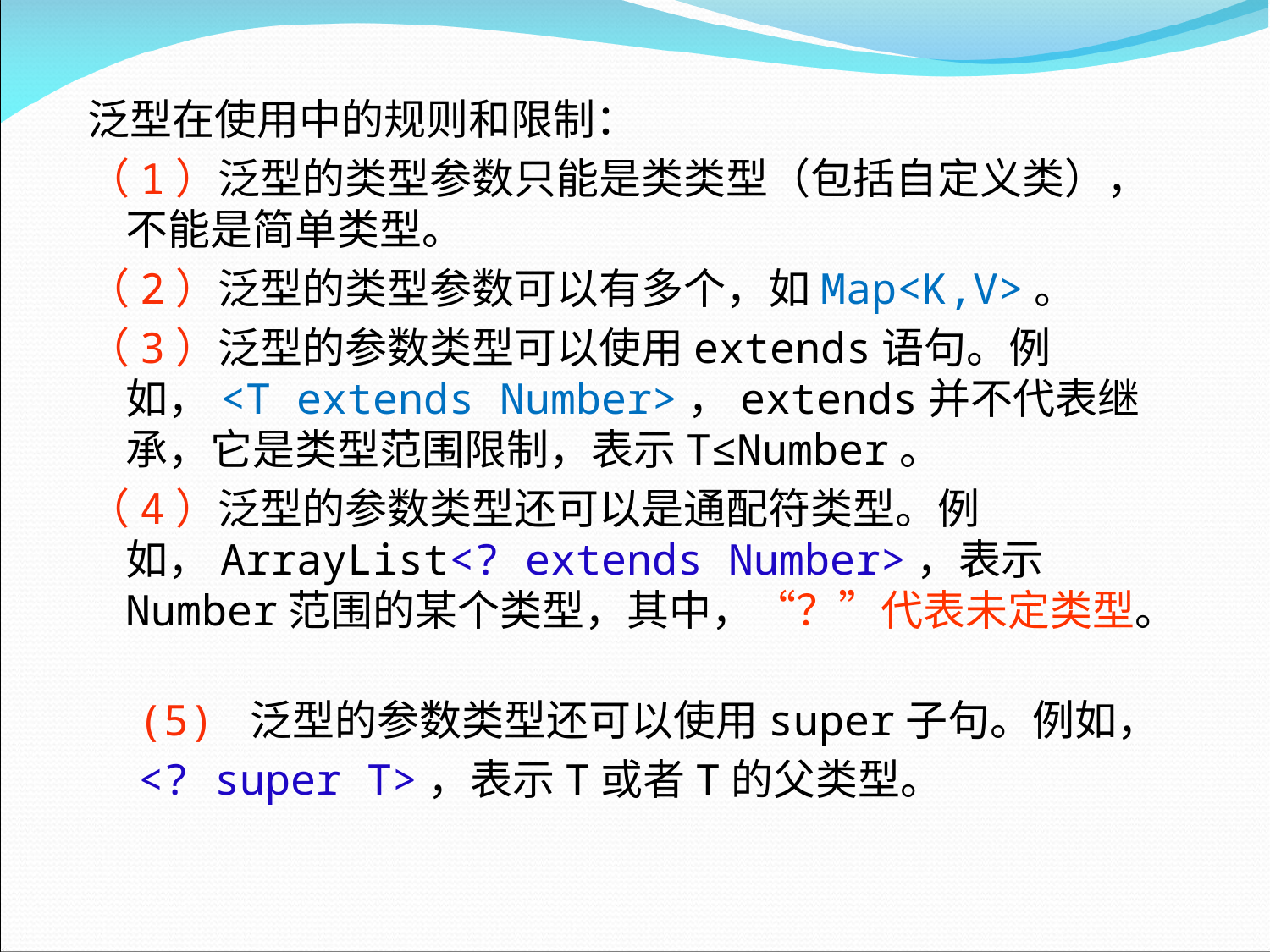

泛型在使用中的规则和限制：
（1）泛型的类型参数只能是类类型（包括自定义类），不能是简单类型。
（2）泛型的类型参数可以有多个，如Map<K,V>。
（3）泛型的参数类型可以使用extends语句。例如，<T extends Number>，extends并不代表继承，它是类型范围限制，表示T≤Number。
（4）泛型的参数类型还可以是通配符类型。例如，ArrayList<? extends Number>，表示Number范围的某个类型，其中，“？”代表未定类型。
  (5) 泛型的参数类型还可以使用super子句。例如，
  <? super T>，表示T或者T的父类型。